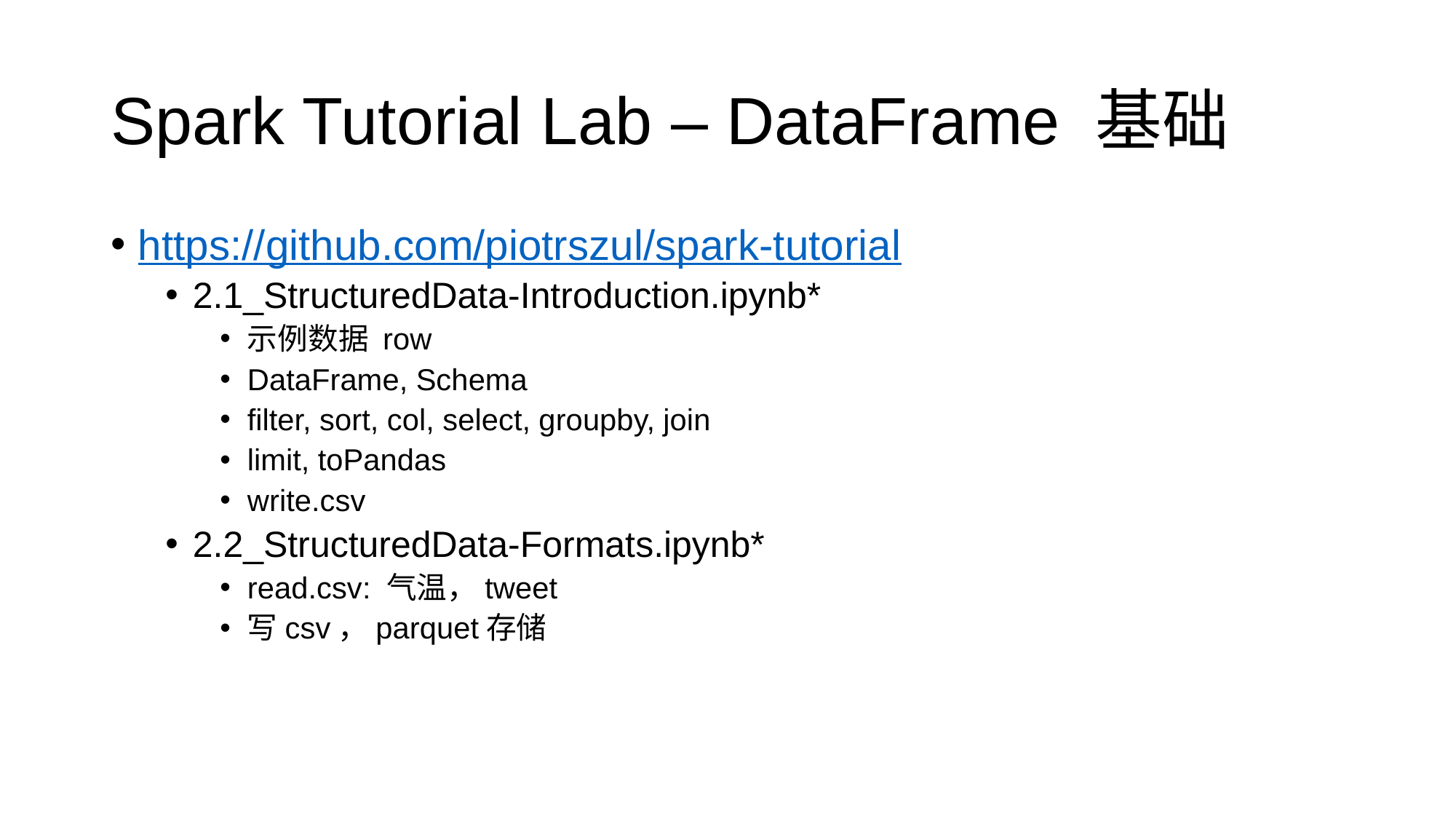

# Spark Tutorial Lab – DataFrame 基础
https://github.com/piotrszul/spark-tutorial
2.1_StructuredData-Introduction.ipynb*
示例数据 row
DataFrame, Schema
filter, sort, col, select, groupby, join
limit, toPandas
write.csv
2.2_StructuredData-Formats.ipynb*
read.csv: 气温，tweet
写csv，parquet存储